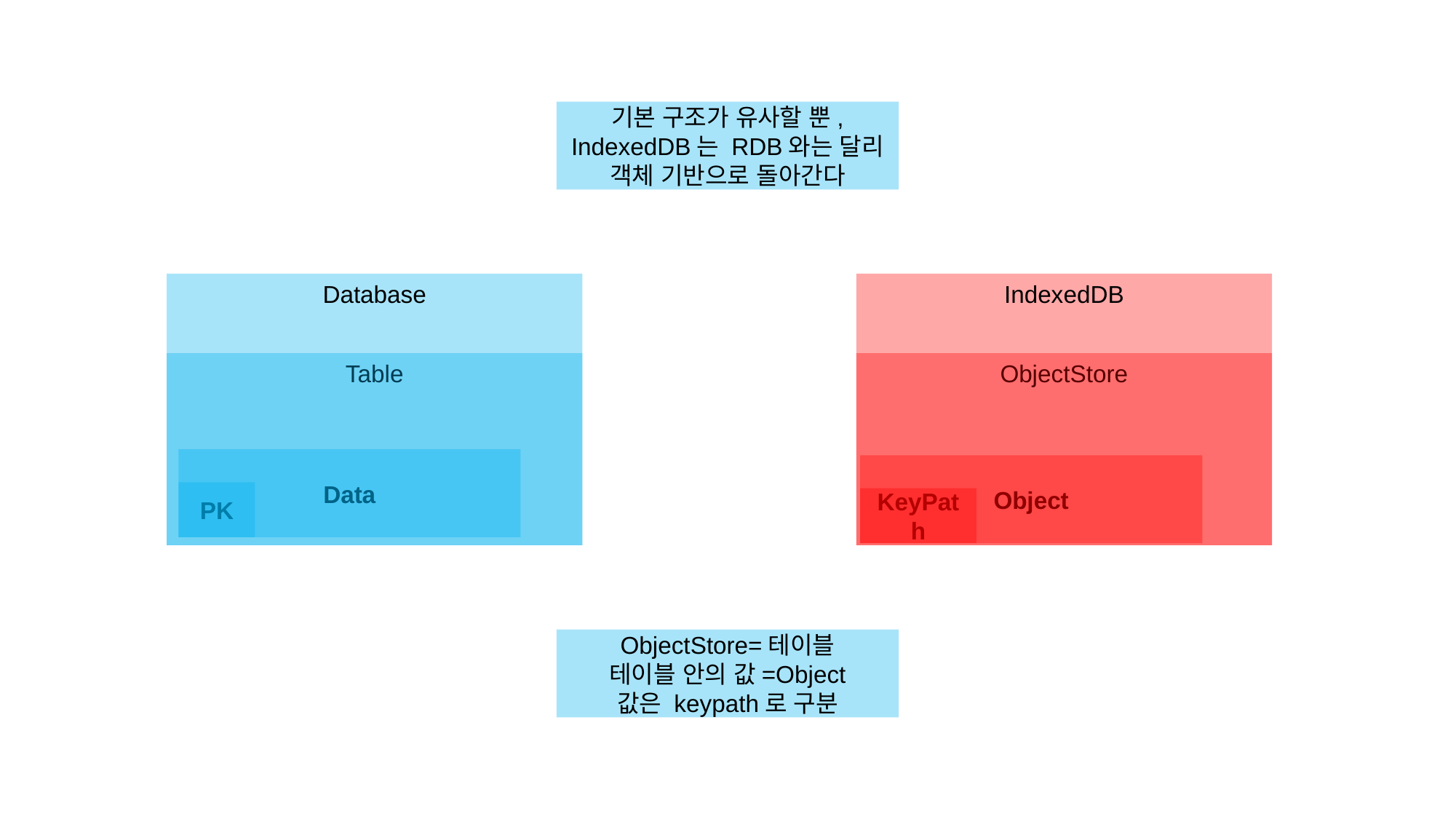

기본 구조가 유사할 뿐, IndexedDB는 RDB와는 달리 객체 기반으로 돌아간다
Database
IndexedDB
Table
ObjectStore
Data
Object
PK
KeyPath
ObjectStore=테이블
테이블 안의 값=Object
값은 keypath로 구분